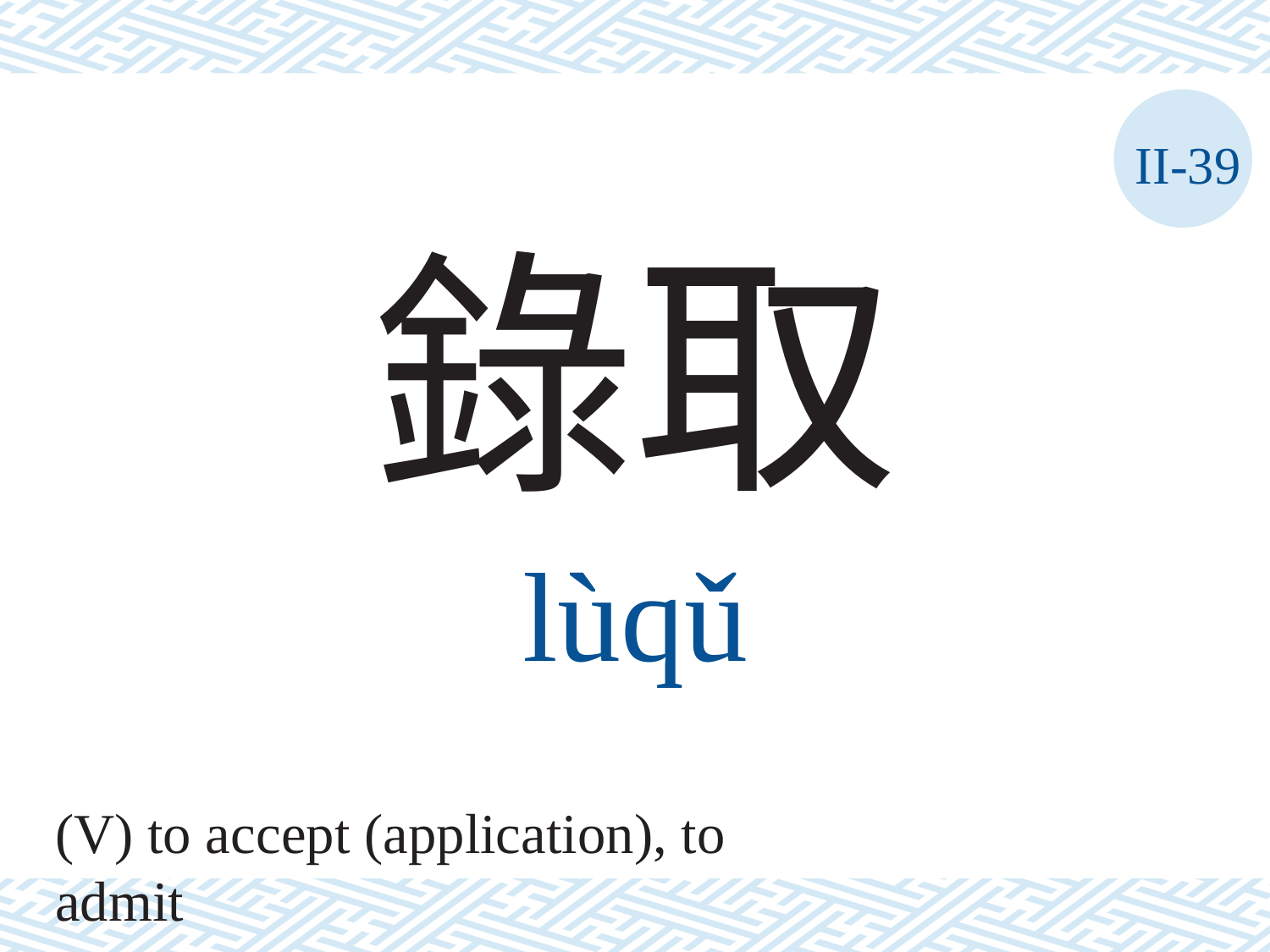

II-39
錄取
lùqǔ
(V) to accept (application), to admit